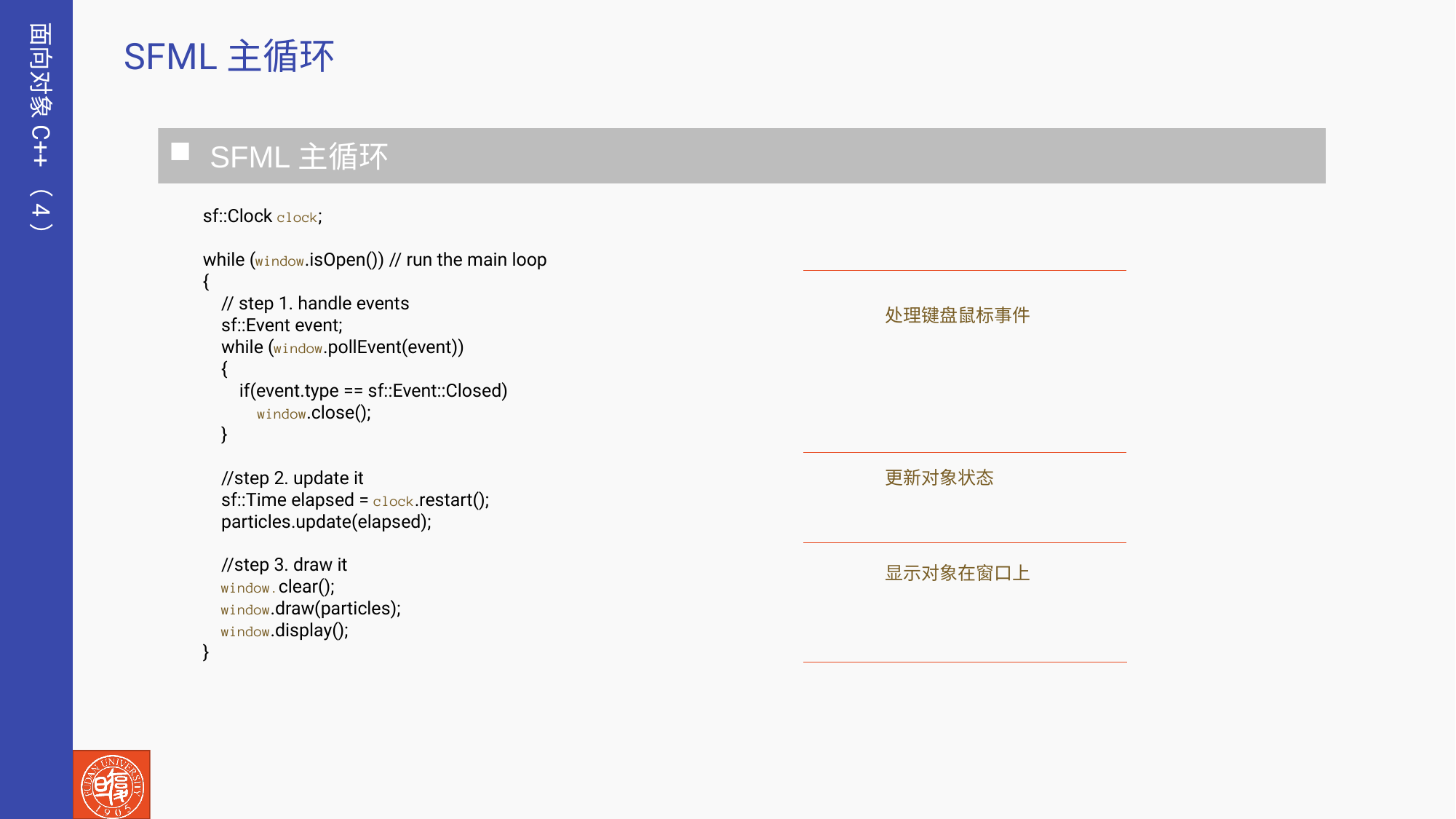

面向对象C++（4）
SFML主循环
SFML主循环
    sf::Clock clock;

    while (window.isOpen()) // run the main loop
    {
        // step 1. handle events
        sf::Event event;
        while (window.pollEvent(event))
        {
            if(event.type == sf::Event::Closed)
                window.close();
        }

        //step 2. update it
        sf::Time elapsed = clock.restart();
        particles.update(elapsed);

        //step 3. draw it
        window.clear();
        window.draw(particles);
        window.display();
    }
处理键盘鼠标事件
更新对象状态
显示对象在窗口上